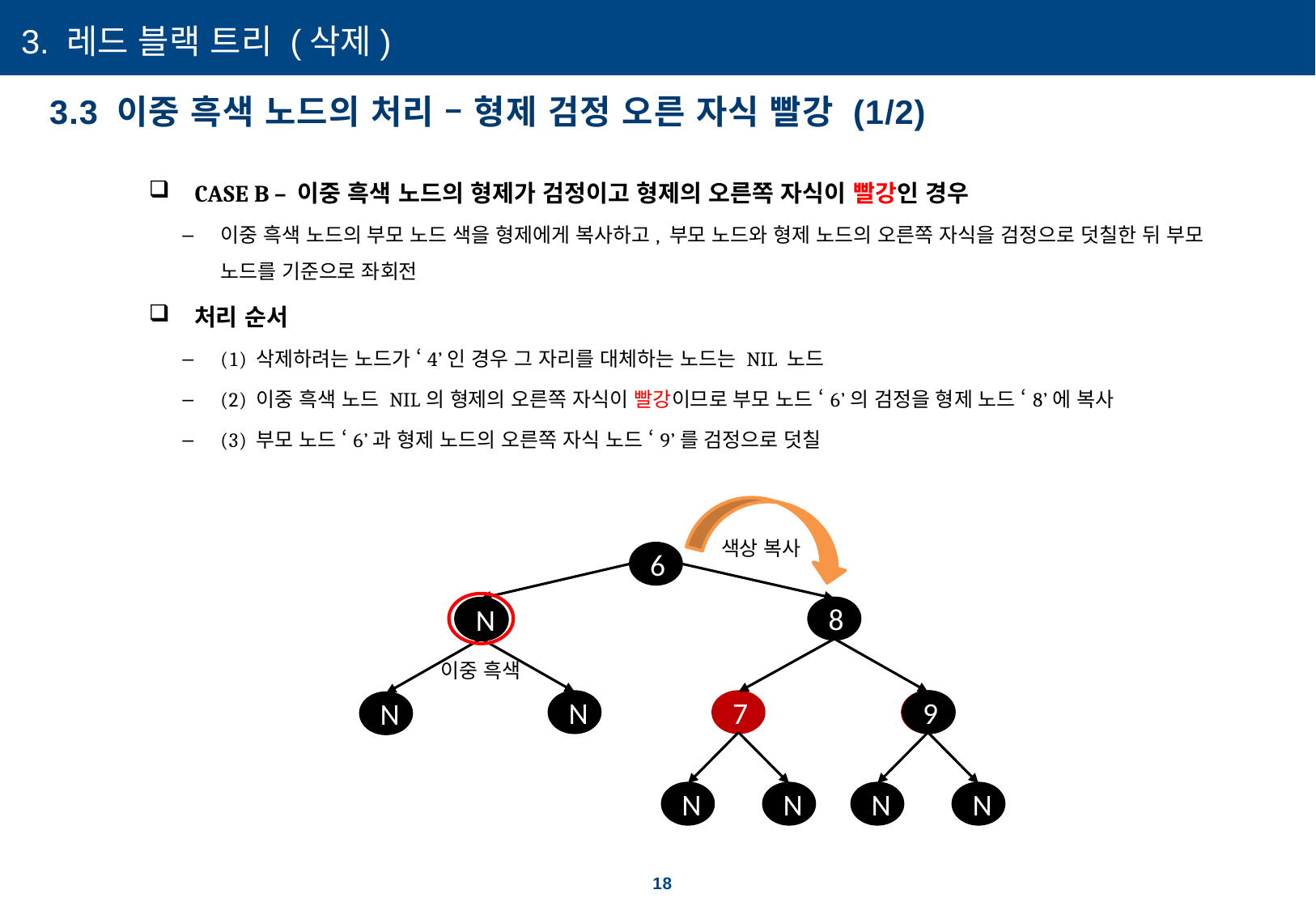

3. 레드 블랙 트리 (삭제)
3.3 이중 흑색 노드의 처리 – 형제 검정 오른 자식 빨강 (1/2)
CASE B – 이중 흑색 노드의 형제가 검정이고 형제의 오른쪽 자식이 빨강인 경우
이중 흑색 노드의 부모 노드 색을 형제에게 복사하고, 부모 노드와 형제 노드의 오른쪽 자식을 검정으로 덧칠한 뒤 부모 노드를 기준으로 좌회전
처리 순서
(1) 삭제하려는 노드가 ‘4’인 경우 그 자리를 대체하는 노드는 NIL 노드
(2) 이중 흑색 노드 NIL의 형제의 오른쪽 자식이 빨강이므로 부모 노드 ‘6’의 검정을 형제 노드 ‘8’에 복사
(3) 부모 노드 ‘6’과 형제 노드의 오른쪽 자식 노드 ‘9’를 검정으로 덧칠

색상 복사
6

4
8
8
N
이중 흑색
N
7
9
9
N
N
N
N
N
18